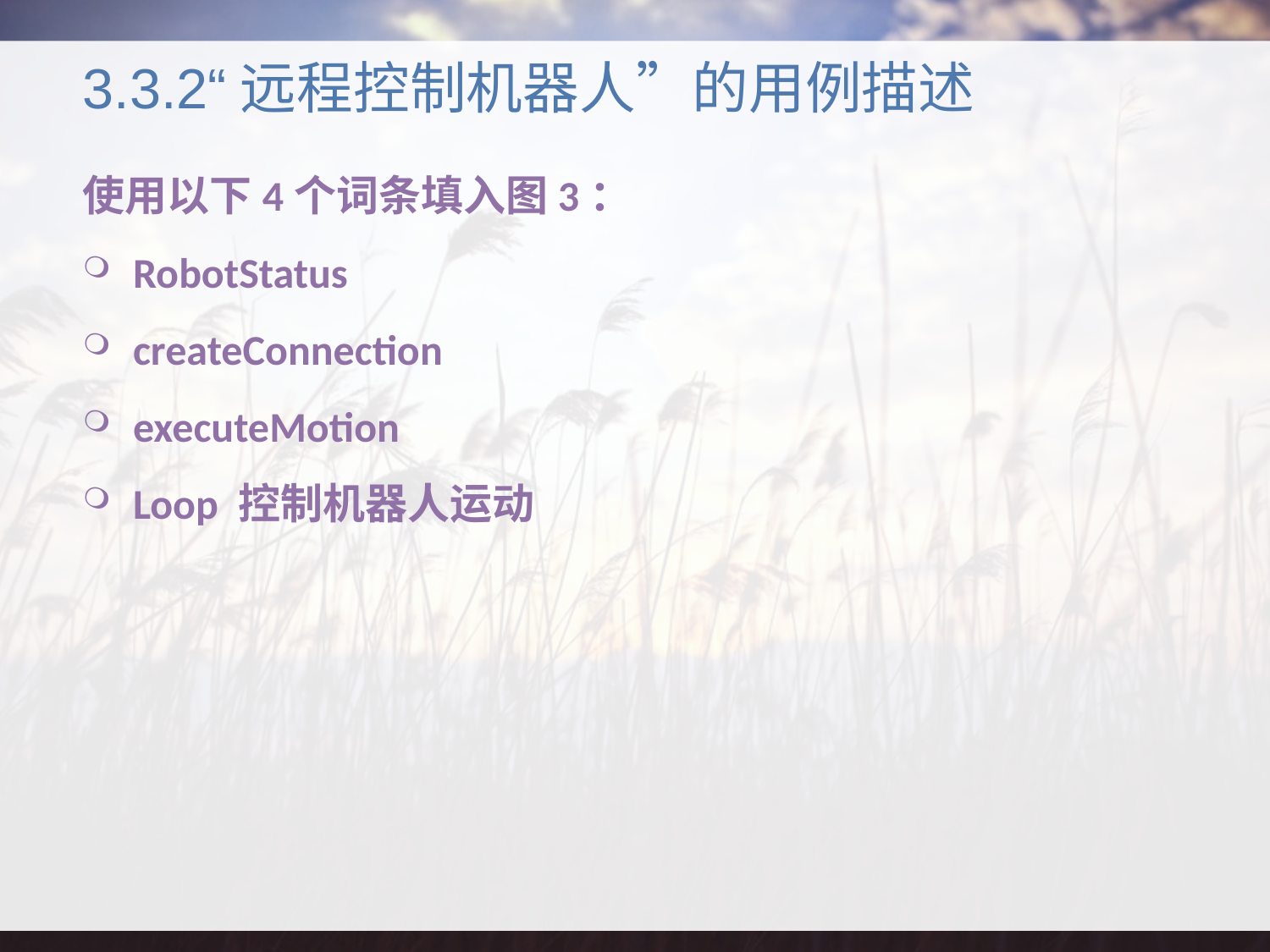

# 3.3.2“远程控制机器人”的用例描述
使用以下4个词条填入图3：
RobotStatus
createConnection
executeMotion
Loop 控制机器人运动